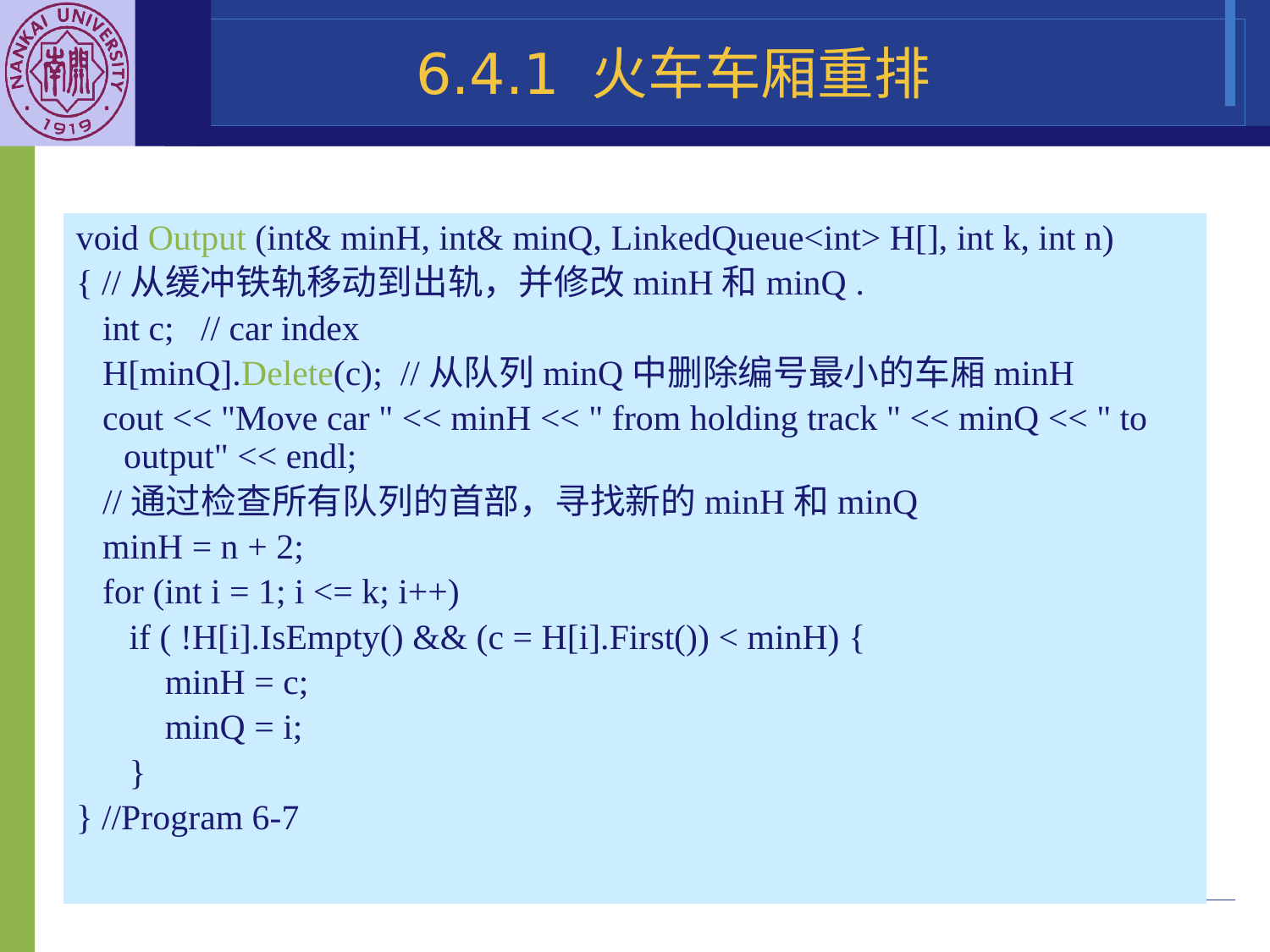

# 6.4.1 火车车厢重排
void Output (int& minH, int& minQ, LinkedQueue<int> H[], int k, int n)
{ //从缓冲铁轨移动到出轨，并修改minH和minQ .
   int c;   // car index
   H[minQ].Delete(c);  //从队列minQ中删除编号最小的车厢minH
   cout << "Move car " << minH << " from holding track " << minQ << " to output" << endl;
   //通过检查所有队列的首部，寻找新的minH和minQ
   minH = n + 2;
   for (int i = 1; i <= k; i++)
      if ( !H[i].IsEmpty() && (c = H[i].First()) < minH) {
          minH = c;
          minQ = i;
      }
} //Program 6-7
24